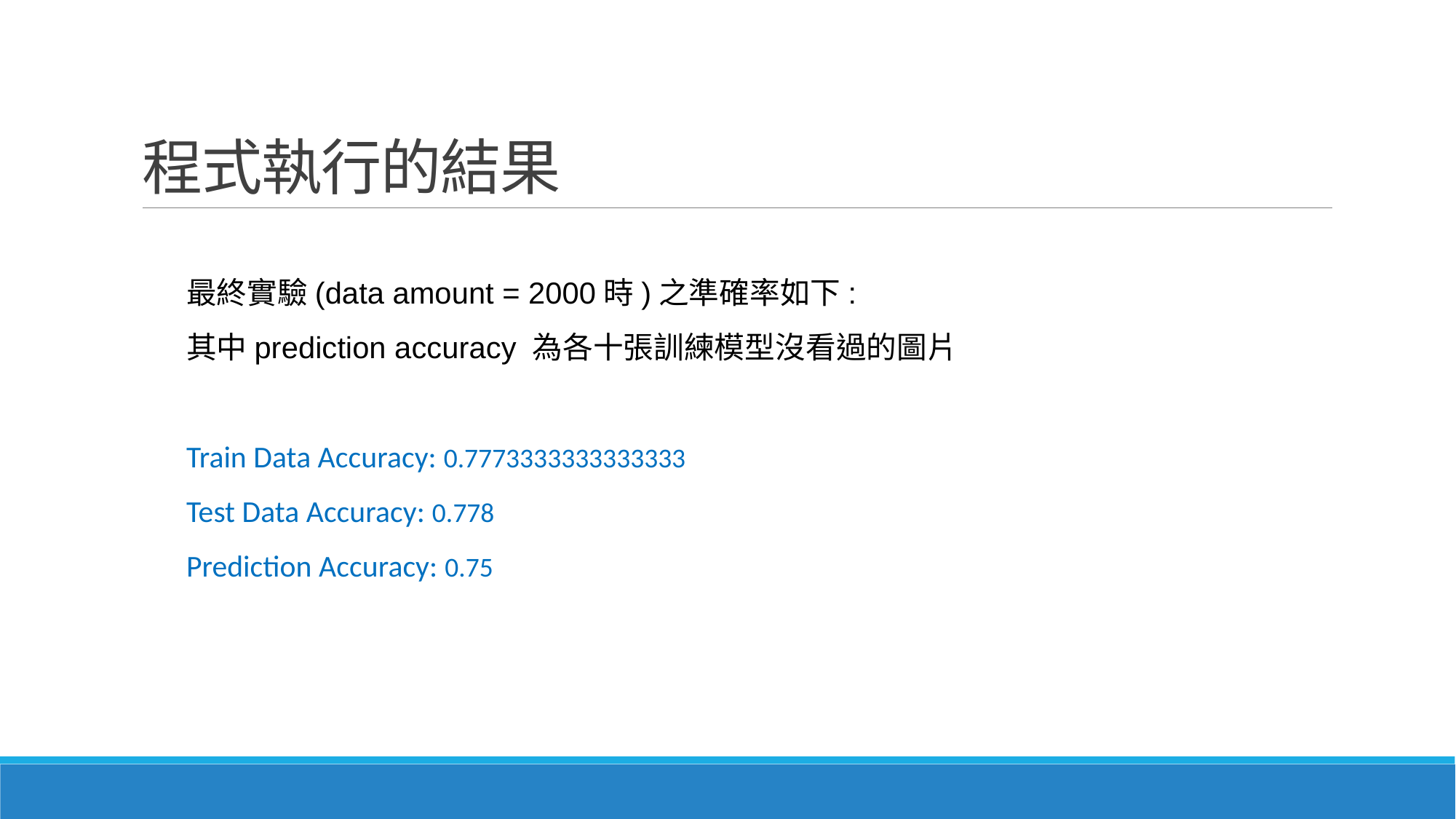

# 程式執行的結果
最終實驗(data amount = 2000時)之準確率如下:
其中prediction accuracy 為各十張訓練模型沒看過的圖片

Train Data Accuracy: 0.7773333333333333
Test Data Accuracy: 0.778
Prediction Accuracy: 0.75